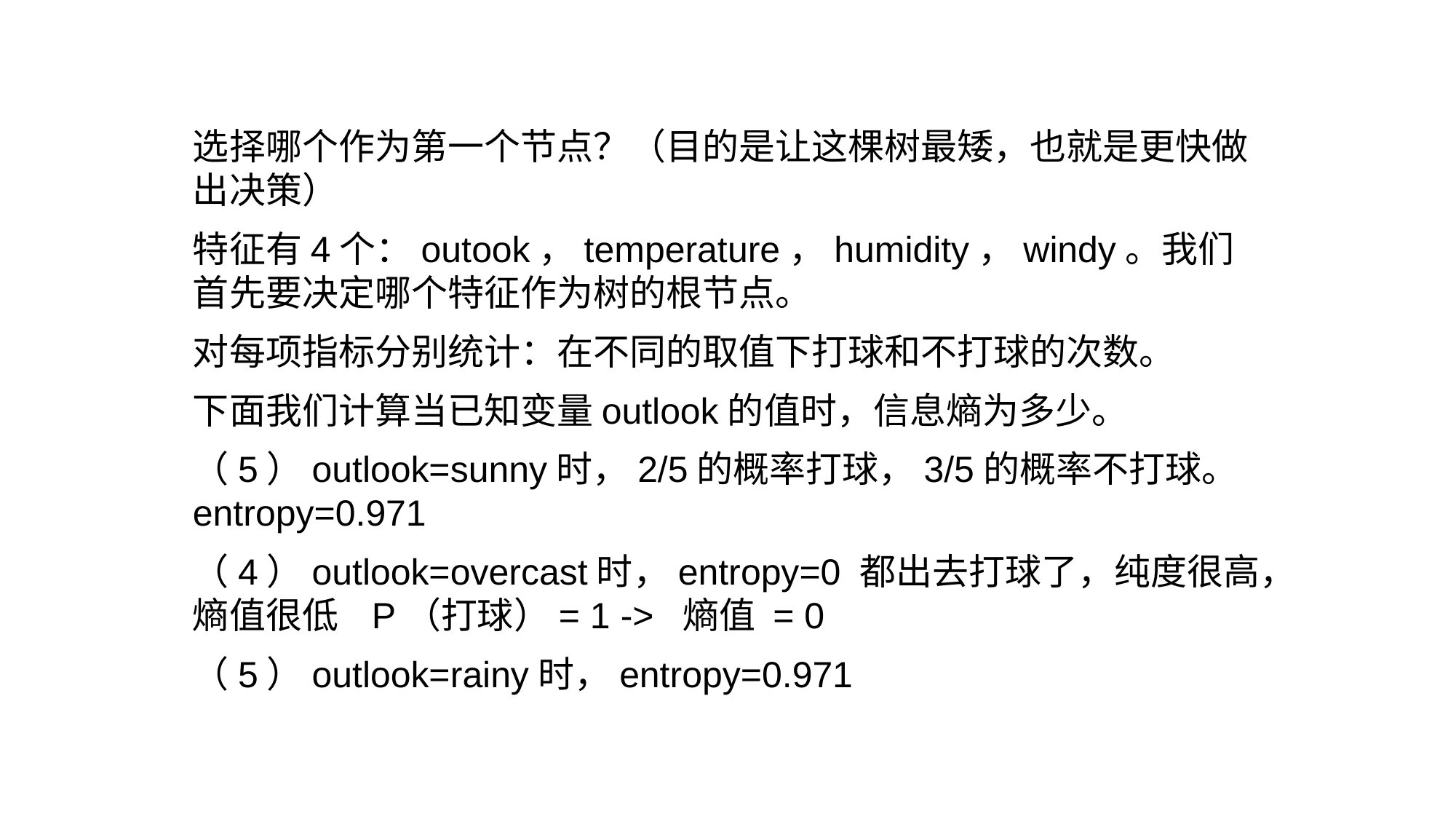

选择哪个作为第一个节点？（目的是让这棵树最矮，也就是更快做出决策）
特征有4个：outook，temperature，humidity，windy。我们首先要决定哪个特征作为树的根节点。
对每项指标分别统计：在不同的取值下打球和不打球的次数。
下面我们计算当已知变量outlook的值时，信息熵为多少。
（5）outlook=sunny时，2/5的概率打球，3/5的概率不打球。entropy=0.971
（4）outlook=overcast时，entropy=0 都出去打球了，纯度很高，熵值很低   P（打球）= 1 ->  熵值 = 0
（5）outlook=rainy时，entropy=0.971